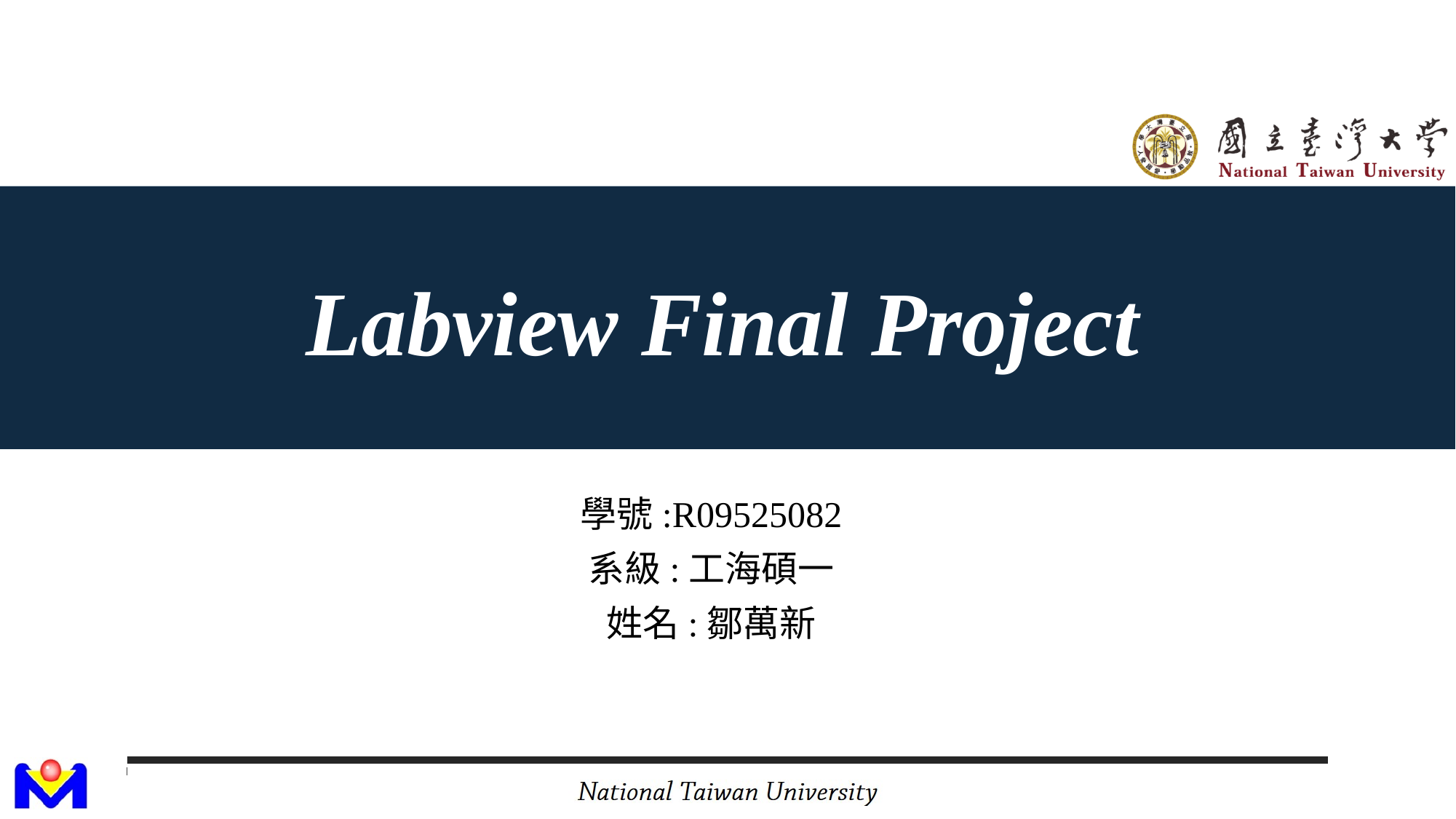

# Labview Final Project
學號:R09525082
系級:工海碩一
姓名:鄒萬新